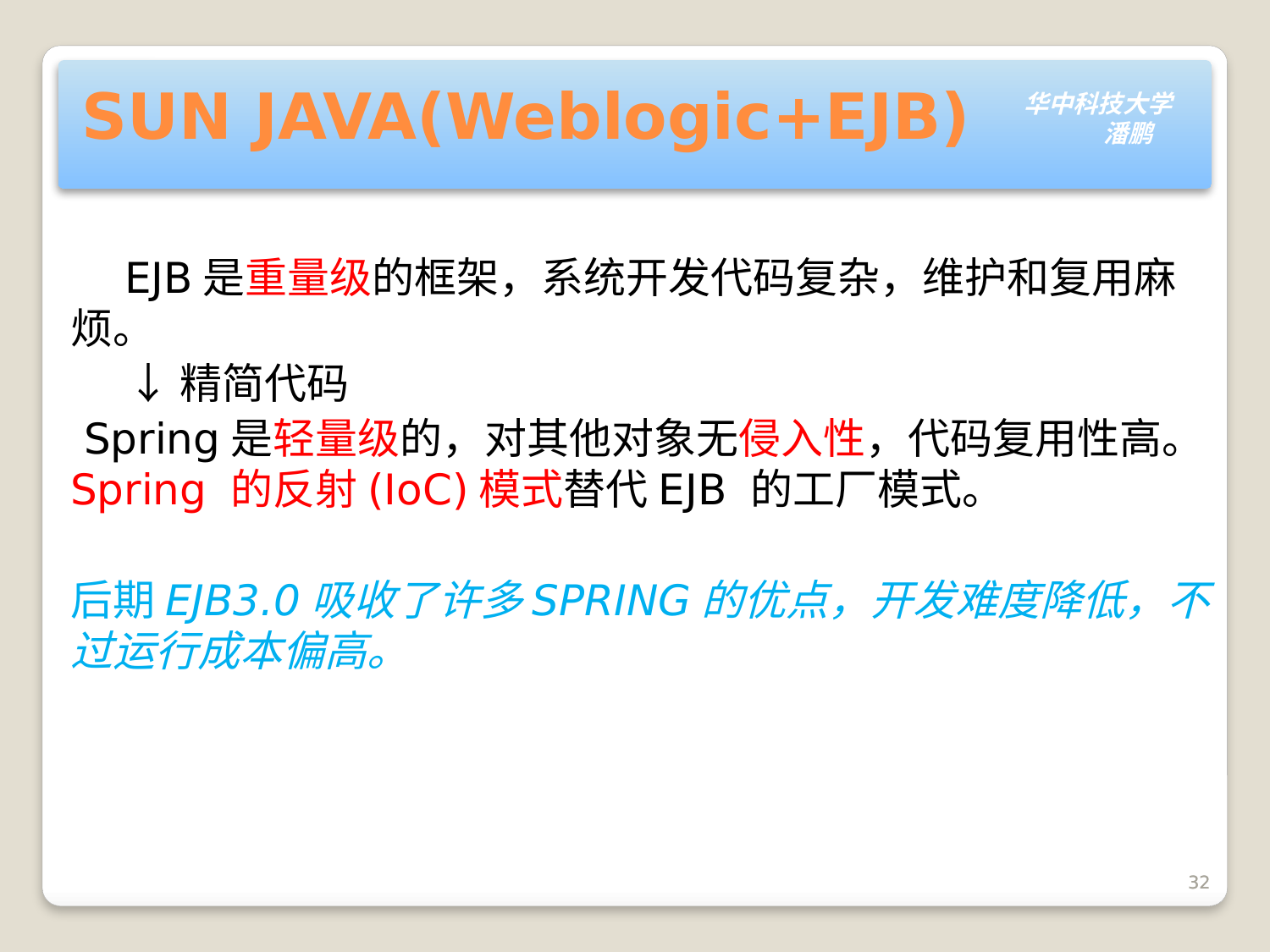

# SUN JAVA(Weblogic+EJB)
    EJB是重量级的框架，系统开发代码复杂，维护和复用麻烦。
      ↓精简代码
 Spring是轻量级的，对其他对象无侵入性，代码复用性高。Spring 的反射(IoC)模式替代EJB 的工厂模式。

后期EJB3.0吸收了许多SPRING的优点，开发难度降低，不过运行成本偏高。
32
32